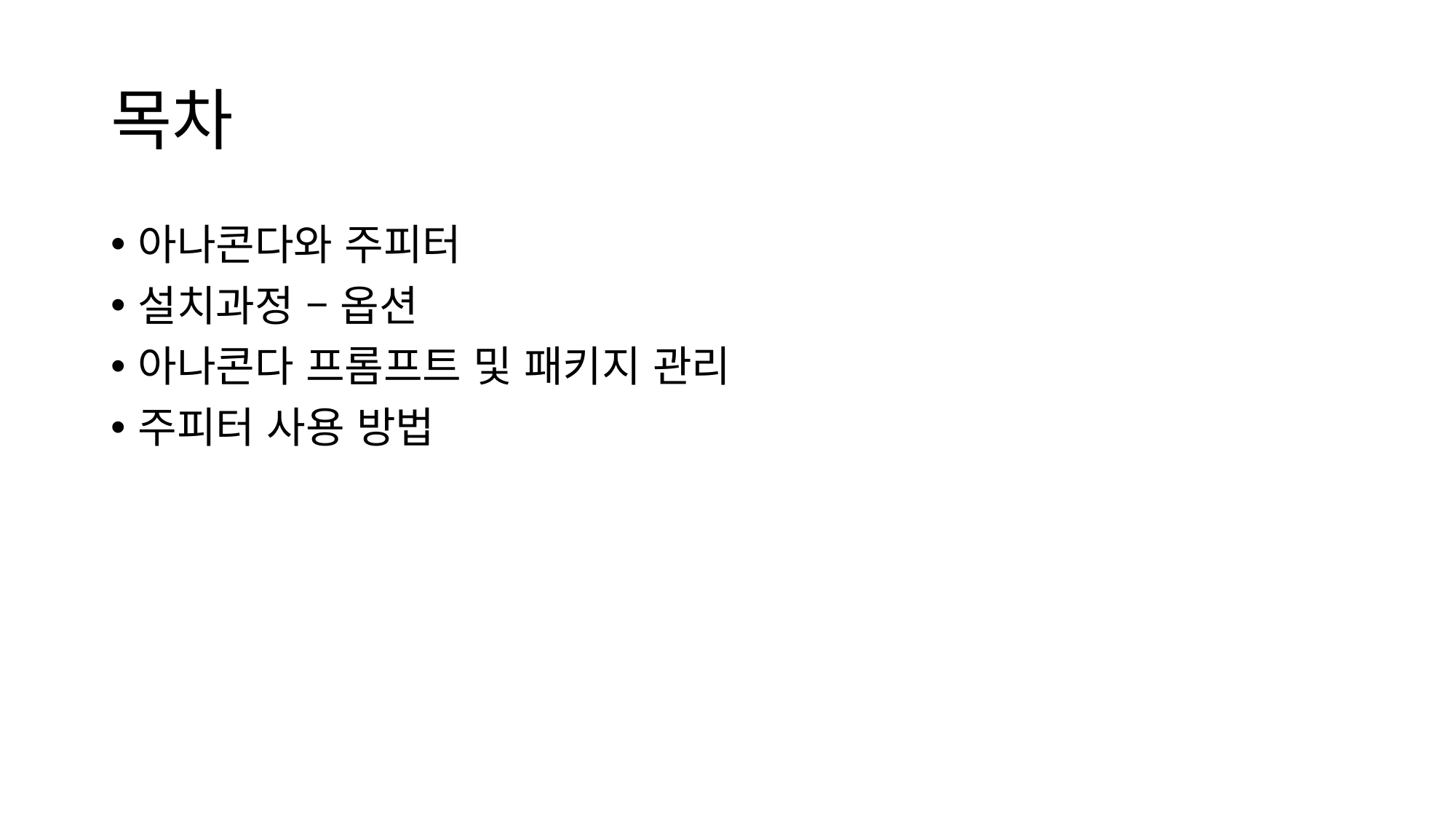

# 목차
아나콘다와 주피터
설치과정 – 옵션
아나콘다 프롬프트 및 패키지 관리
주피터 사용 방법